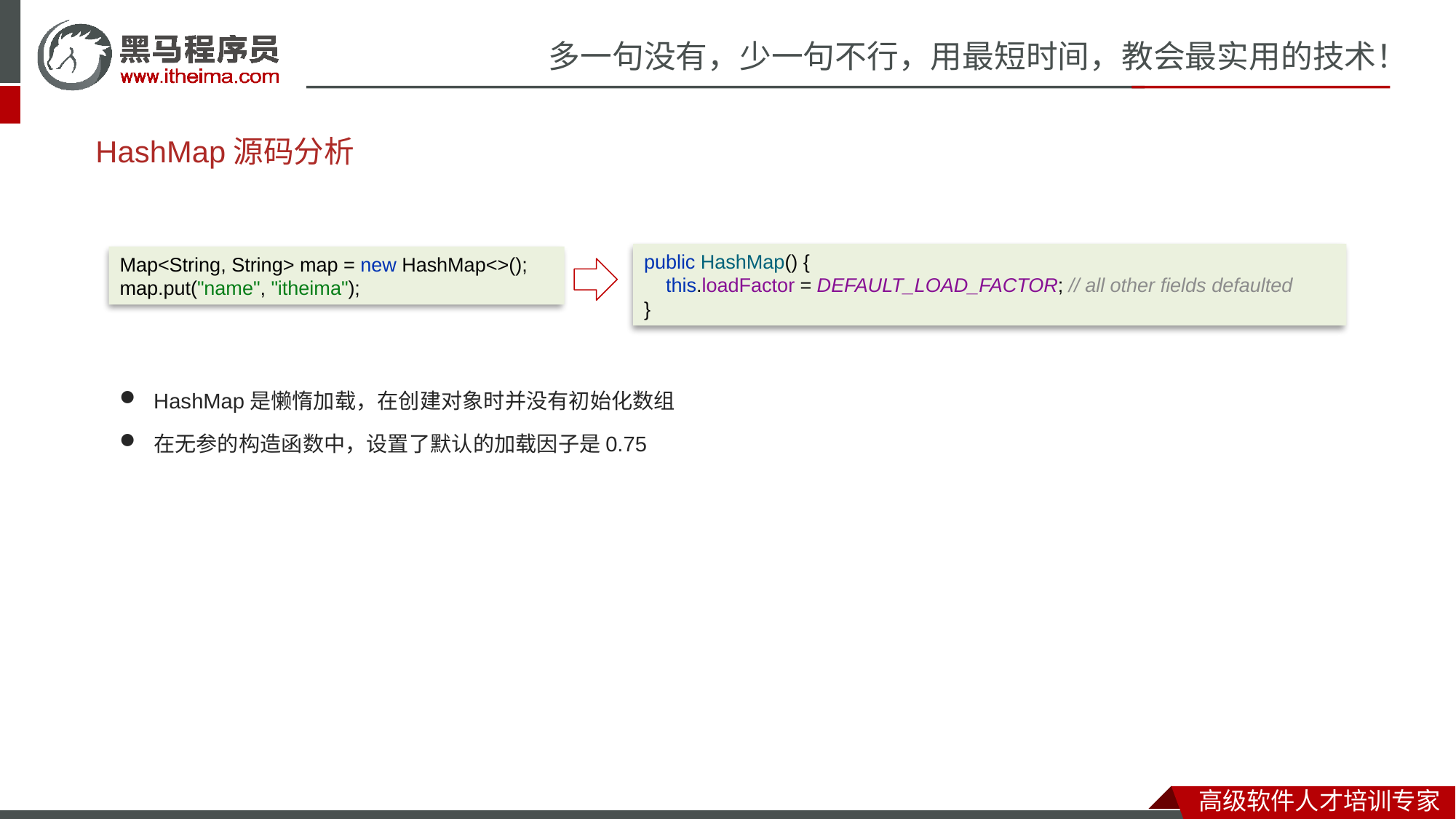

# HashMap源码分析
public HashMap() {
    this.loadFactor = DEFAULT_LOAD_FACTOR; // all other fields defaulted
}
Map<String, String> map = new HashMap<>();
map.put("name", "itheima");

HashMap是懒惰加载，在创建对象时并没有初始化数组
在无参的构造函数中，设置了默认的加载因子是0.75